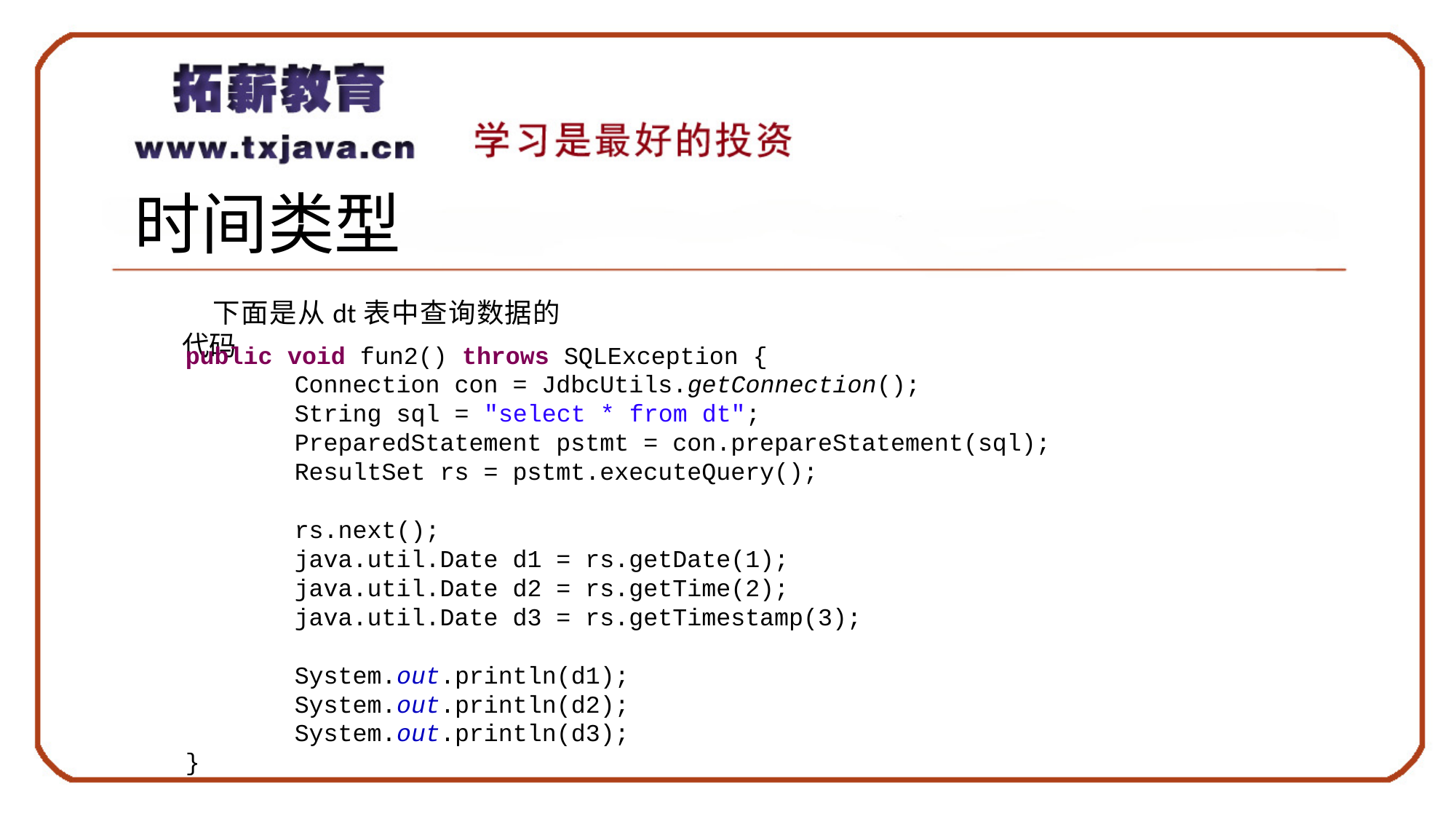

# 时间类型
下面是从dt表中查询数据的代码
	public void fun2() throws SQLException {
		Connection con = JdbcUtils.getConnection();
		String sql = "select * from dt";
		PreparedStatement pstmt = con.prepareStatement(sql);
		ResultSet rs = pstmt.executeQuery();

		rs.next();
		java.util.Date d1 = rs.getDate(1);
		java.util.Date d2 = rs.getTime(2);
		java.util.Date d3 = rs.getTimestamp(3);

		System.out.println(d1);
		System.out.println(d2);
		System.out.println(d3);
	}